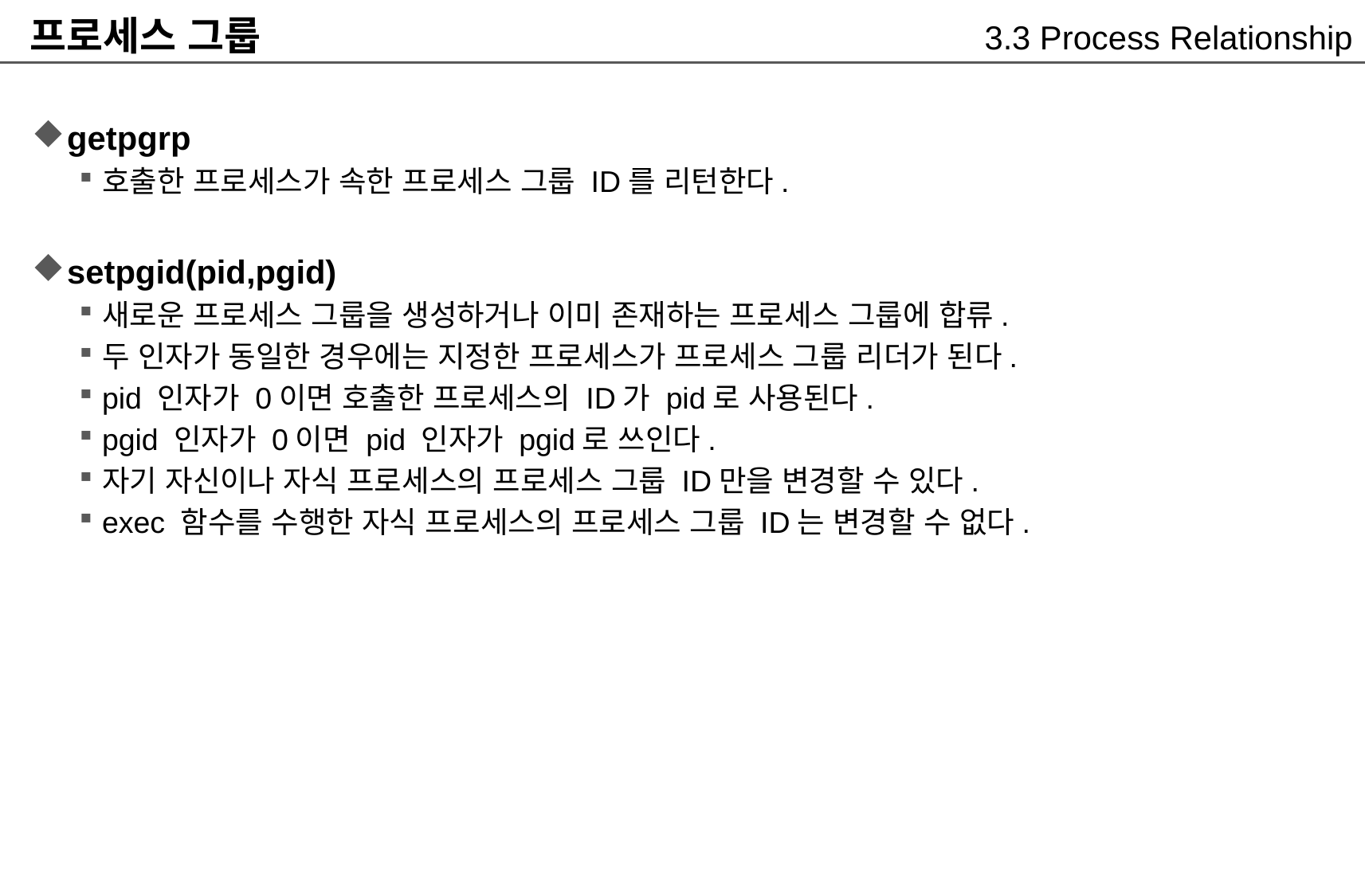

# 프로세스 그룹
3.3 Process Relationship

getpgrp
호출한 프로세스가 속한 프로세스 그룹 ID를 리턴한다.

setpgid(pid,pgid)
새로운 프로세스 그룹을 생성하거나 이미 존재하는 프로세스 그룹에 합류.
두 인자가 동일한 경우에는 지정한 프로세스가 프로세스 그룹 리더가 된다.
pid 인자가 0이면 호출한 프로세스의 ID가 pid로 사용된다.
pgid 인자가 0이면 pid 인자가 pgid로 쓰인다.
자기 자신이나 자식 프로세스의 프로세스 그룹 ID만을 변경할 수 있다.
exec 함수를 수행한 자식 프로세스의 프로세스 그룹 ID는 변경할 수 없다.